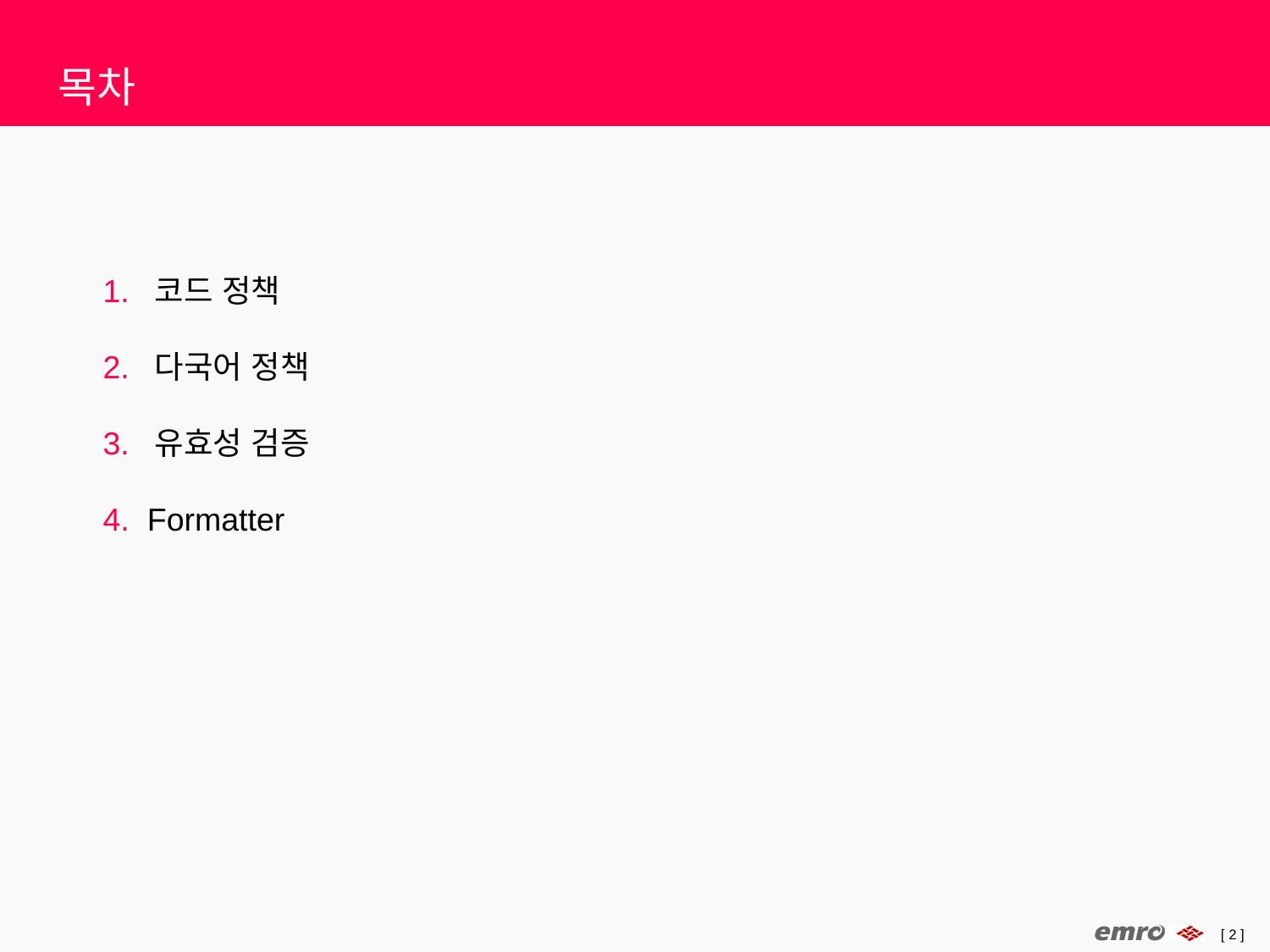

목차
1.  코드 정책
2.  다국어 정책
3.  유효성 검증
4.  Formatter